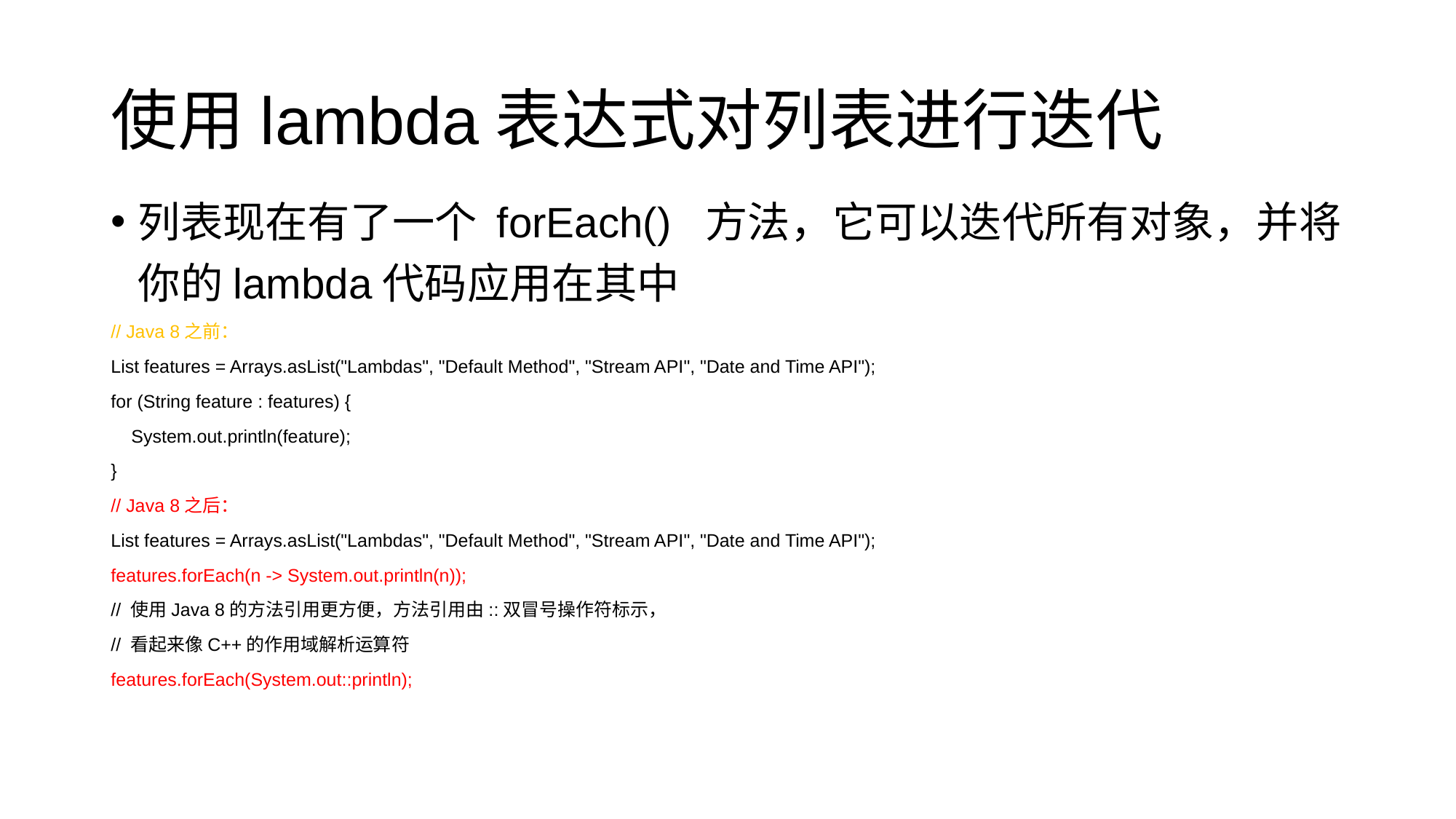

# 使用lambda表达式对列表进行迭代
列表现在有了一个 forEach()  方法，它可以迭代所有对象，并将你的lambda代码应用在其中
// Java 8之前：
List features = Arrays.asList("Lambdas", "Default Method", "Stream API", "Date and Time API");
for (String feature : features) {
    System.out.println(feature);
}
// Java 8之后：
List features = Arrays.asList("Lambdas", "Default Method", "Stream API", "Date and Time API");
features.forEach(n -> System.out.println(n));
// 使用Java 8的方法引用更方便，方法引用由::双冒号操作符标示，
// 看起来像C++的作用域解析运算符
features.forEach(System.out::println);